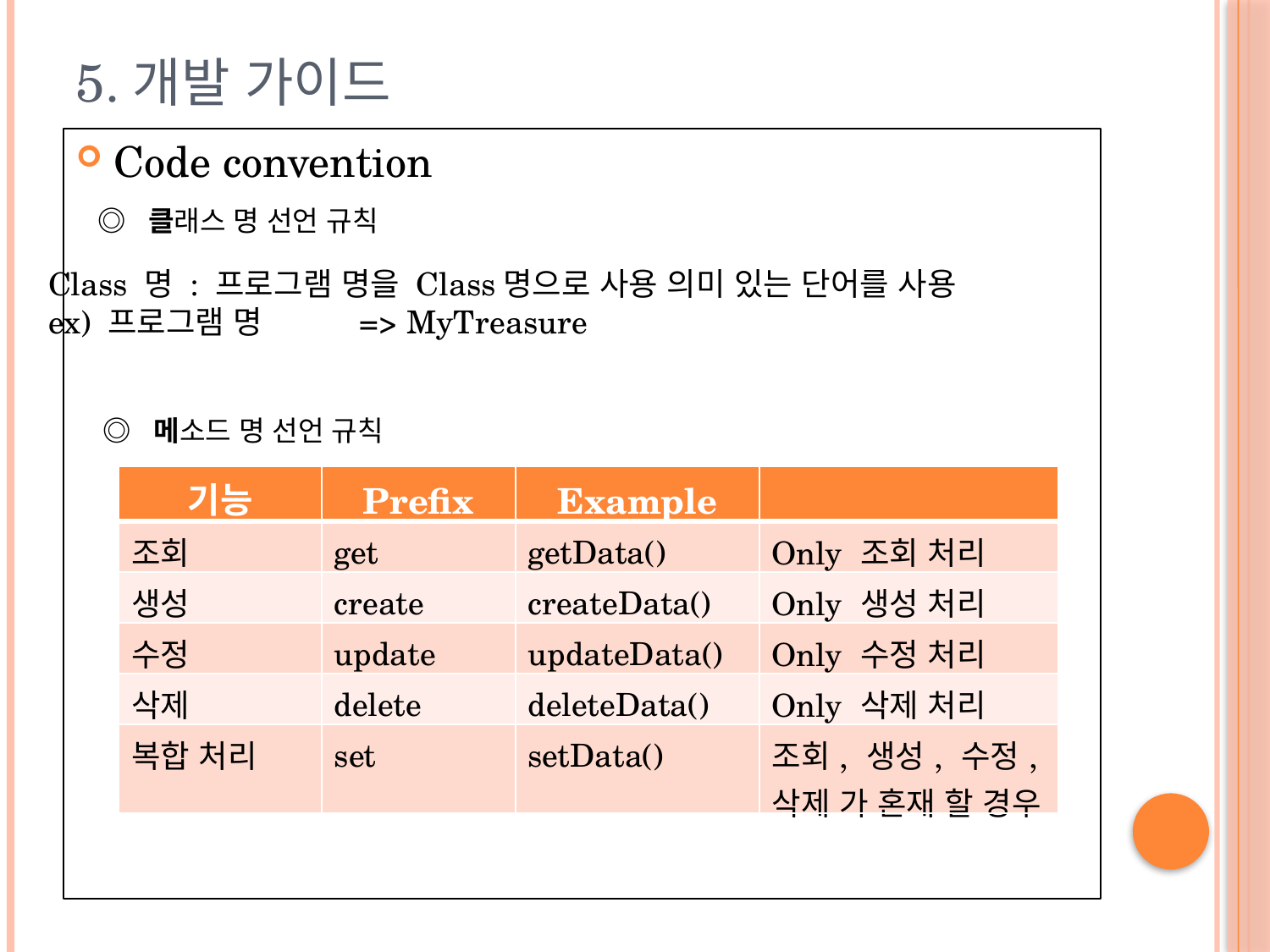

# 5.개발 가이드
Code convention
◎  클래스 명 선언 규칙
Class 명 : 프로그램 명을 Class명으로 사용 의미 있는 단어를 사용
ex) 프로그램 명          => MyTreasure

◎  메소드 명 선언 규칙
| 기능 | Prefix | Example |  |
| --- | --- | --- | --- |
| 조회 | get | getData() | Only 조회 처리 |
| 생성 | create | createData() | Only 생성 처리 |
| 수정 | update | updateData() | Only 수정 처리 |
| 삭제 | delete | deleteData() | Only 삭제 처리 |
| 복합 처리 | set | setData() | 조회, 생성, 수정, 삭제 가 혼재 할 경우 |